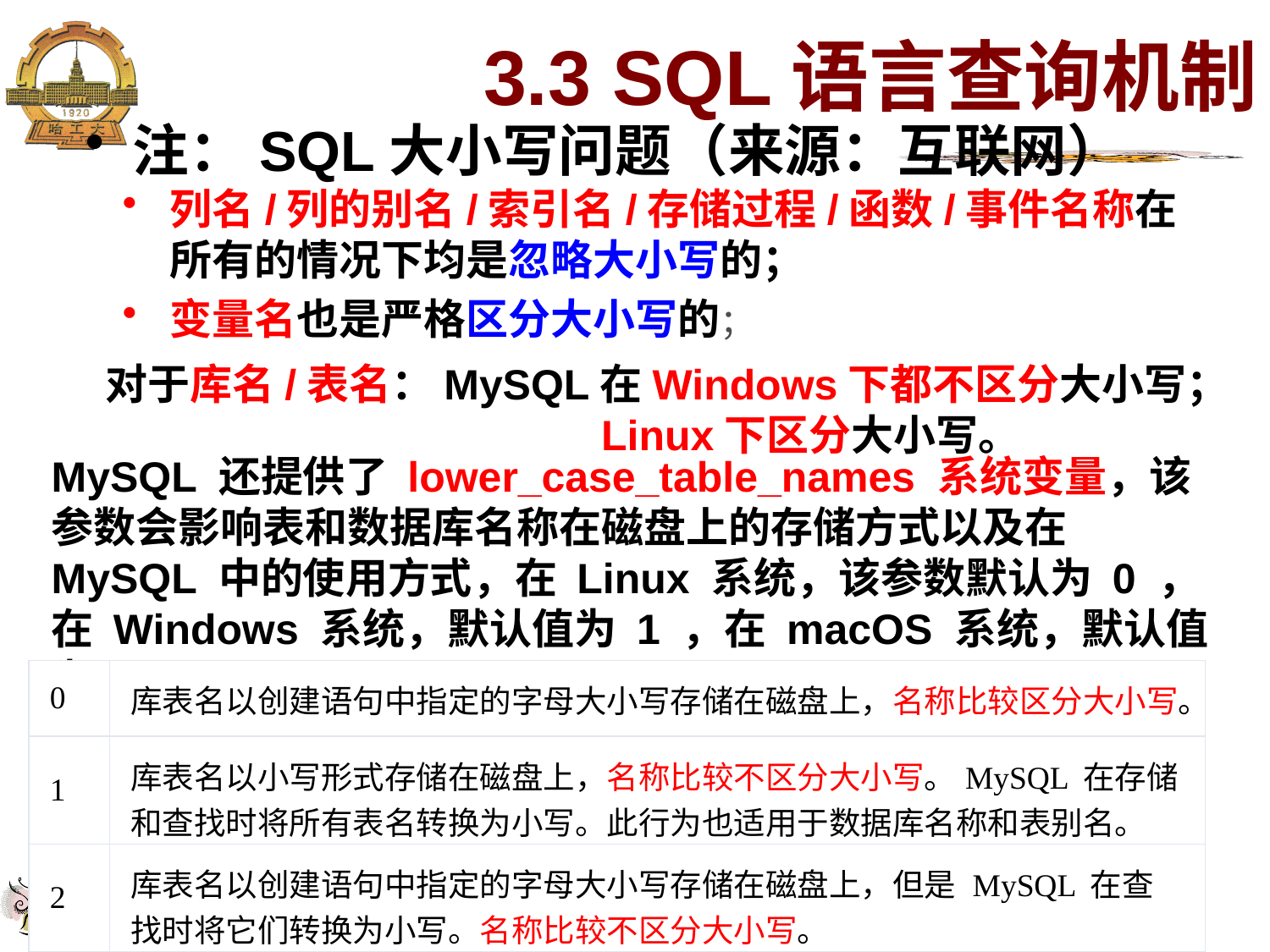

# 3.3 SQL语言查询机制
注：SQL大小写问题（来源：互联网）
列名/列的别名/索引名/存储过程/函数/事件名称在所有的情况下均是忽略大小写的；
变量名也是严格区分大小写的；
对于库名/表名：MySQL在Windows下都不区分大小写；			           Linux下区分大小写。
MySQL 还提供了 lower_case_table_names 系统变量，该参数会影响表和数据库名称在磁盘上的存储方式以及在 MySQL 中的使用方式，在 Linux 系统，该参数默认为 0 ，在 Windows 系统，默认值为 1 ，在 macOS 系统，默认值为 2 。
| 0 | 库表名以创建语句中指定的字母大小写存储在磁盘上，名称比较区分大小写。 |
| --- | --- |
| 1 | 库表名以小写形式存储在磁盘上，名称比较不区分大小写。MySQL 在存储和查找时将所有表名转换为小写。此行为也适用于数据库名称和表别名。 |
| 2 | 库表名以创建语句中指定的字母大小写存储在磁盘上，但是 MySQL 在查找时将它们转换为小写。名称比较不区分大小写。 |